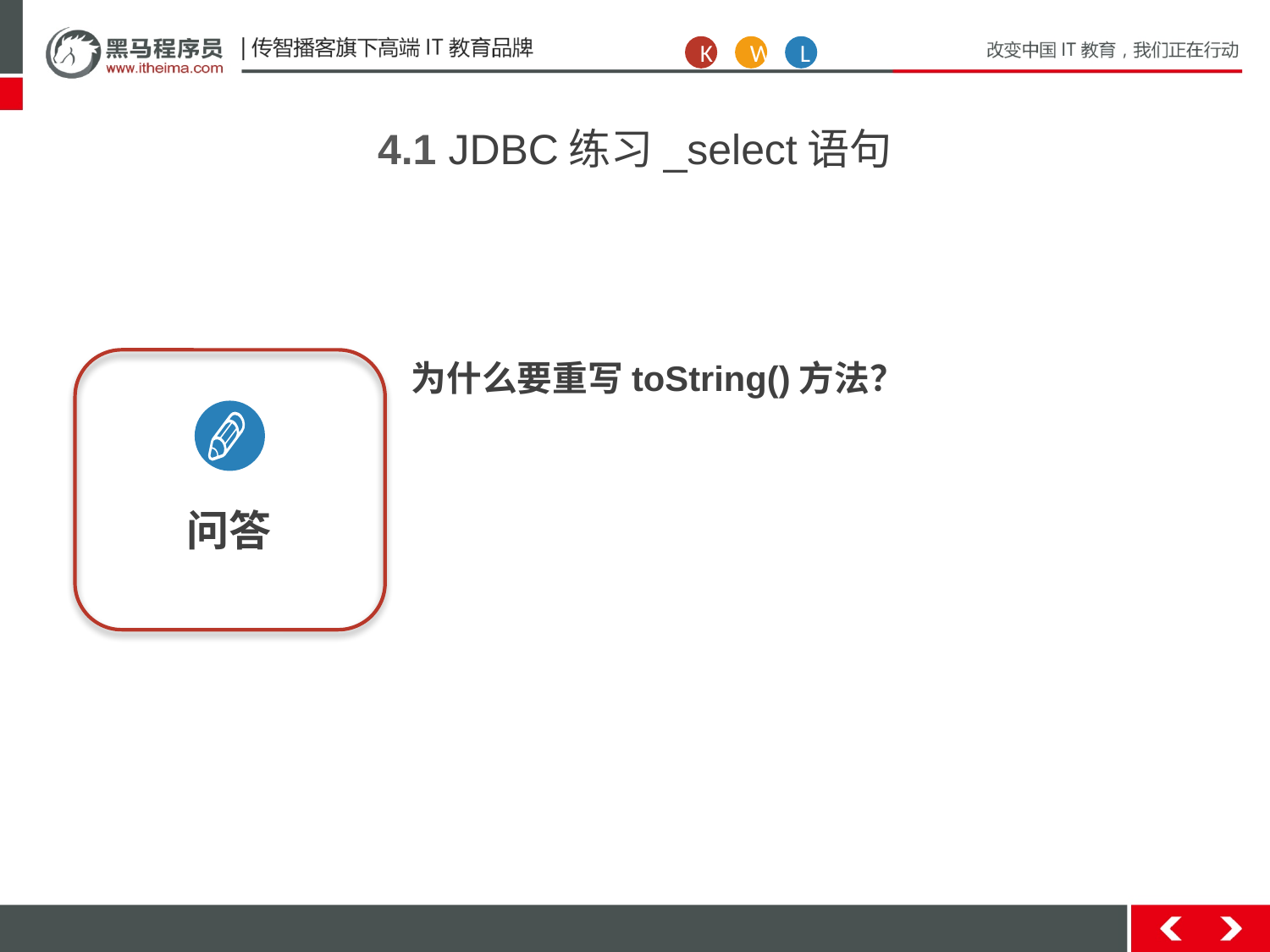

K
W
L
4.1 JDBC练习_select语句

问答
为什么要重写toString()方法？